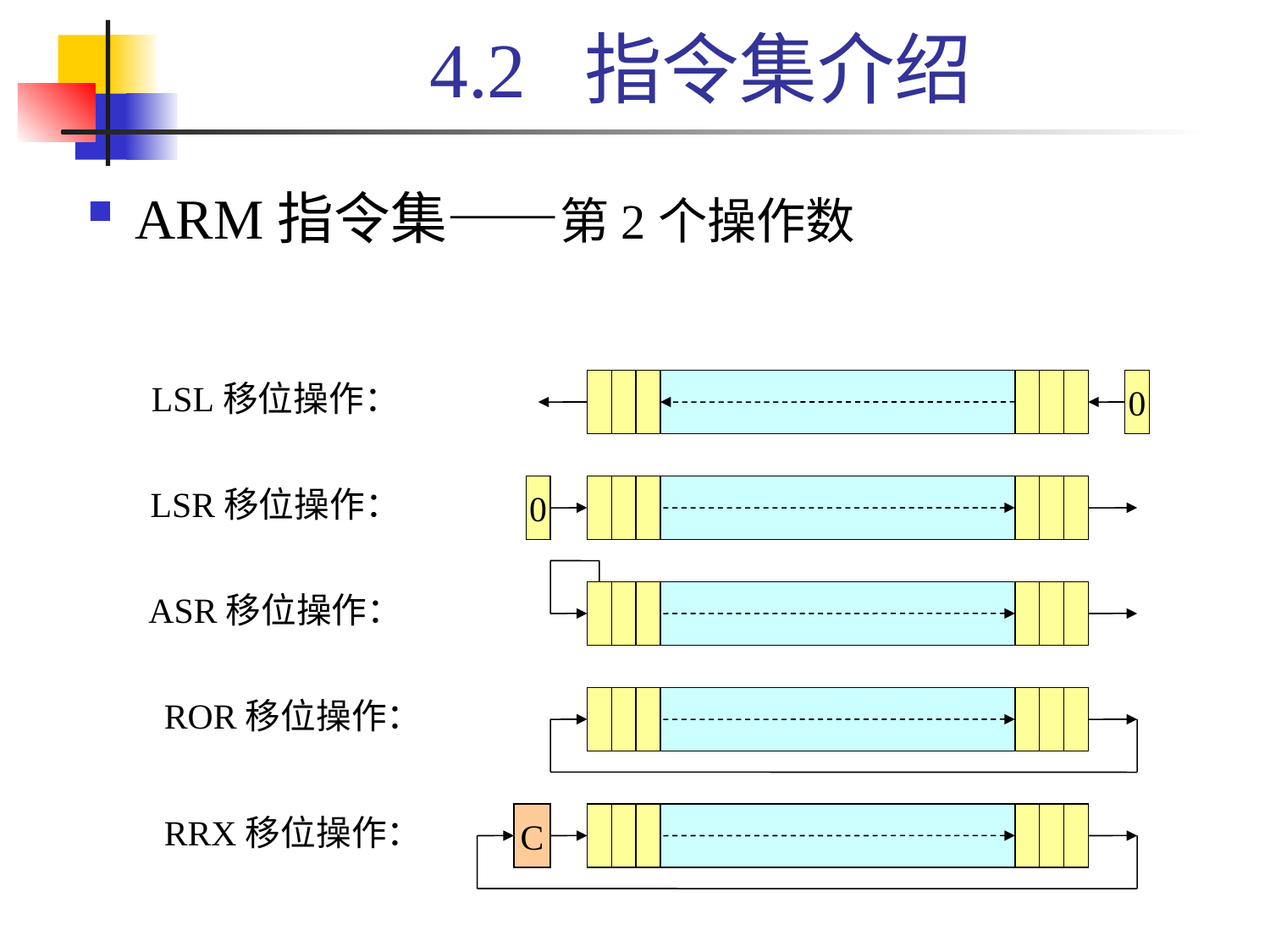

# 4.2  指令集介绍
ARM指令集——第2个操作数
LSL移位操作：

0

LSR移位操作：
0

ASR移位操作：
ROR移位操作：

RRX移位操作：
C